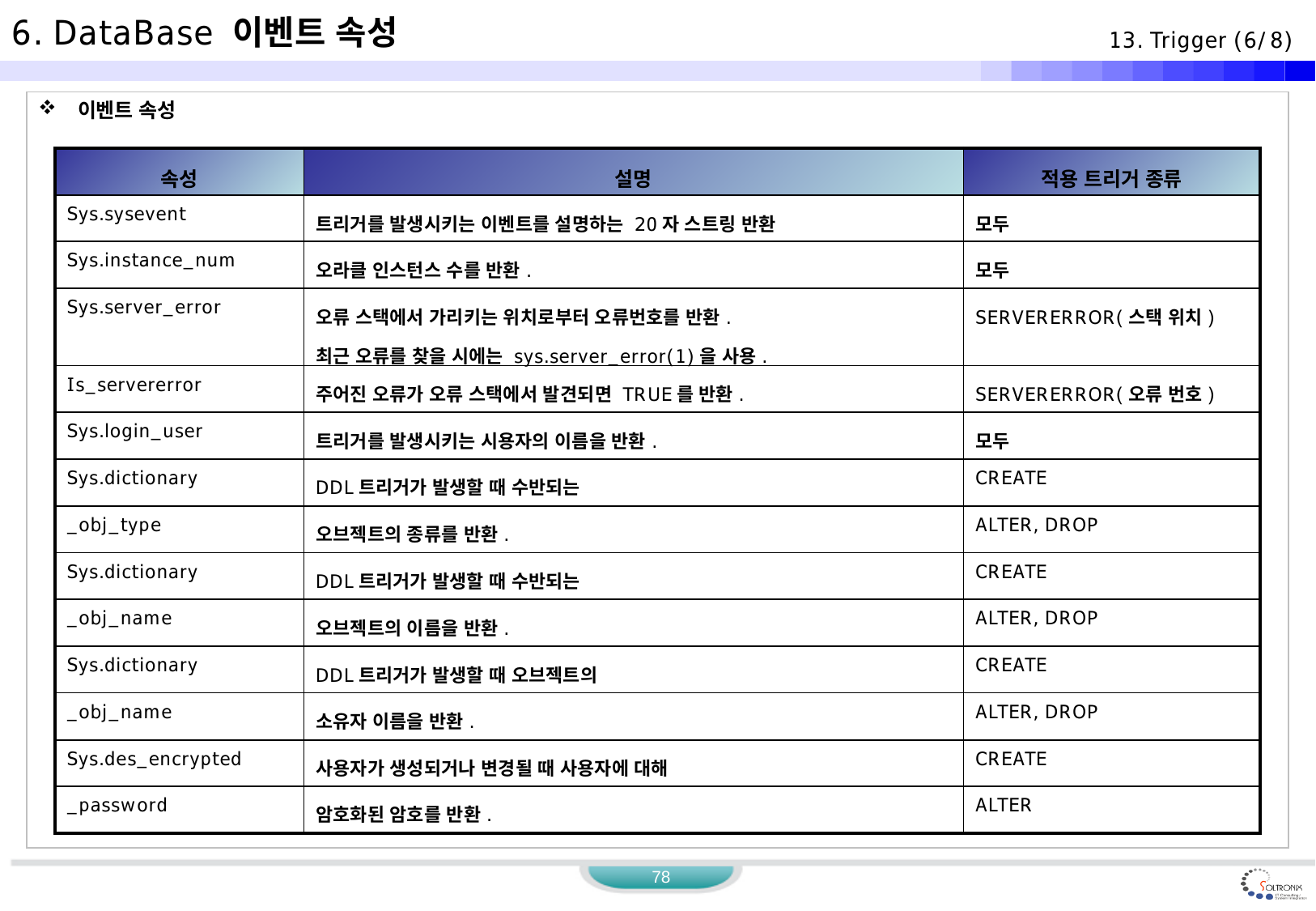

6. DataBase 이벤트 속성
13. Trigger (6/8)
 이벤트 속성
| 속성 | 설명 | 적용 트리거 종류 |
| --- | --- | --- |
| Sys.sysevent | 트리거를 발생시키는 이벤트를 설명하는 20자 스트링 반환 | 모두 |
| Sys.instance\_num | 오라클 인스턴스 수를 반환. | 모두 |
| Sys.server\_error | 오류 스택에서 가리키는 위치로부터 오류번호를 반환. 최근 오류를 찾을 시에는 sys.server\_error(1)을 사용. | SERVERERROR(스택 위치) |
| Is\_servererror | 주어진 오류가 오류 스택에서 발견되면 TRUE를 반환. | SERVERERROR(오류 번호) |
| Sys.login\_user | 트리거를 발생시키는 시용자의 이름을 반환. | 모두 |
| Sys.dictionary | DDL트리거가 발생할 때 수반되는 | CREATE |
| \_obj\_type | 오브젝트의 종류를 반환. | ALTER, DROP |
| Sys.dictionary | DDL트리거가 발생할 때 수반되는 | CREATE |
| \_obj\_name | 오브젝트의 이름을 반환. | ALTER, DROP |
| Sys.dictionary | DDL트리거가 발생할 때 오브젝트의 | CREATE |
| \_obj\_name | 소유자 이름을 반환. | ALTER, DROP |
| Sys.des\_encrypted | 사용자가 생성되거나 변경될 때 사용자에 대해 | CREATE |
| \_password | 암호화된 암호를 반환. | ALTER |